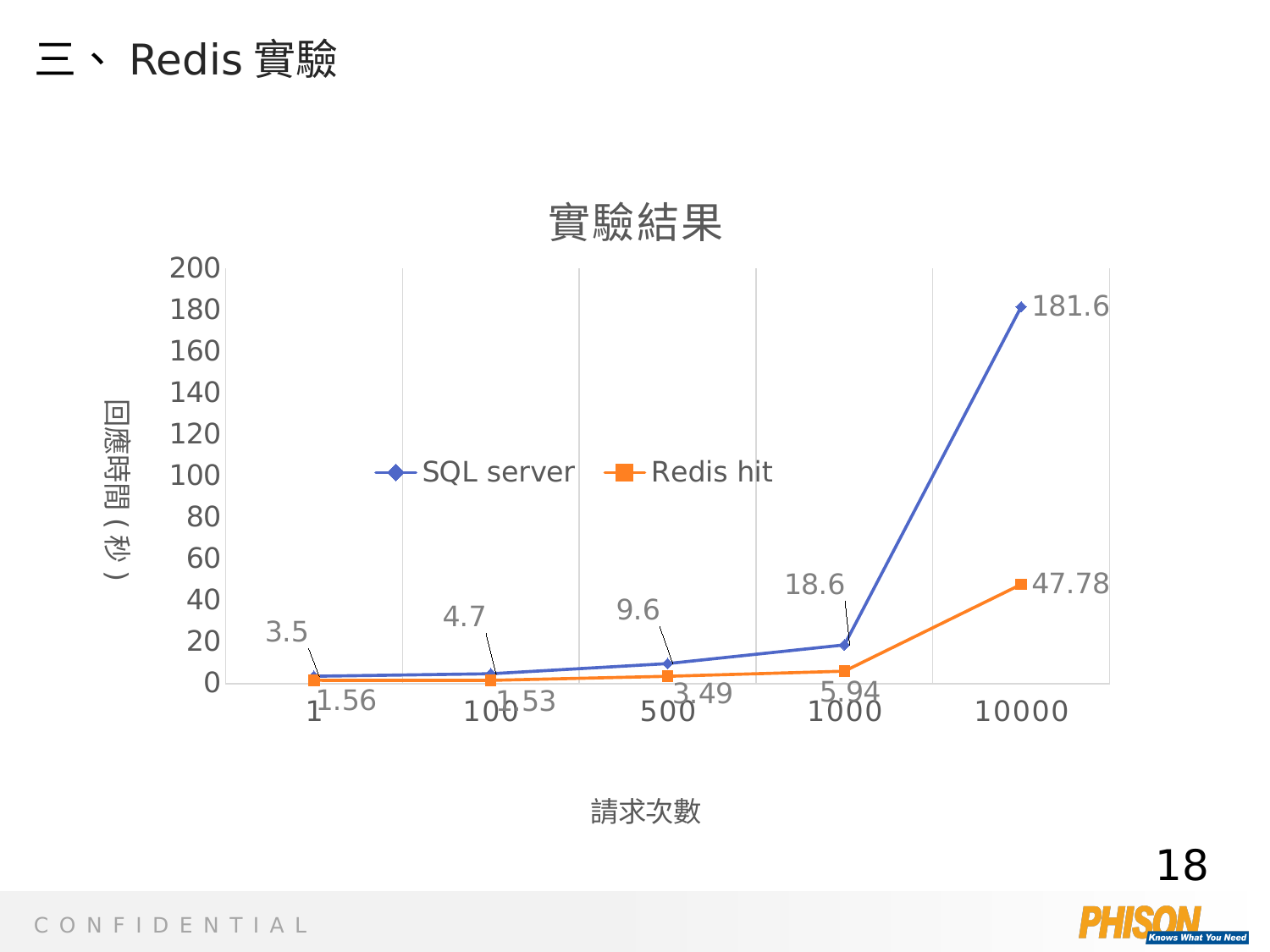

# 三、Redis實驗

### Chart: 實驗結果

| Category | SQL server | Redis hit |
|---|---|---|
| 1 | 3.5 | 1.56 |
| 100 | 4.7 | 1.53 |
| 500 | 9.6 | 3.49 |
| 1000 | 18.6 | 5.94 |
| 10000 | 181.6 | 47.78 |
18